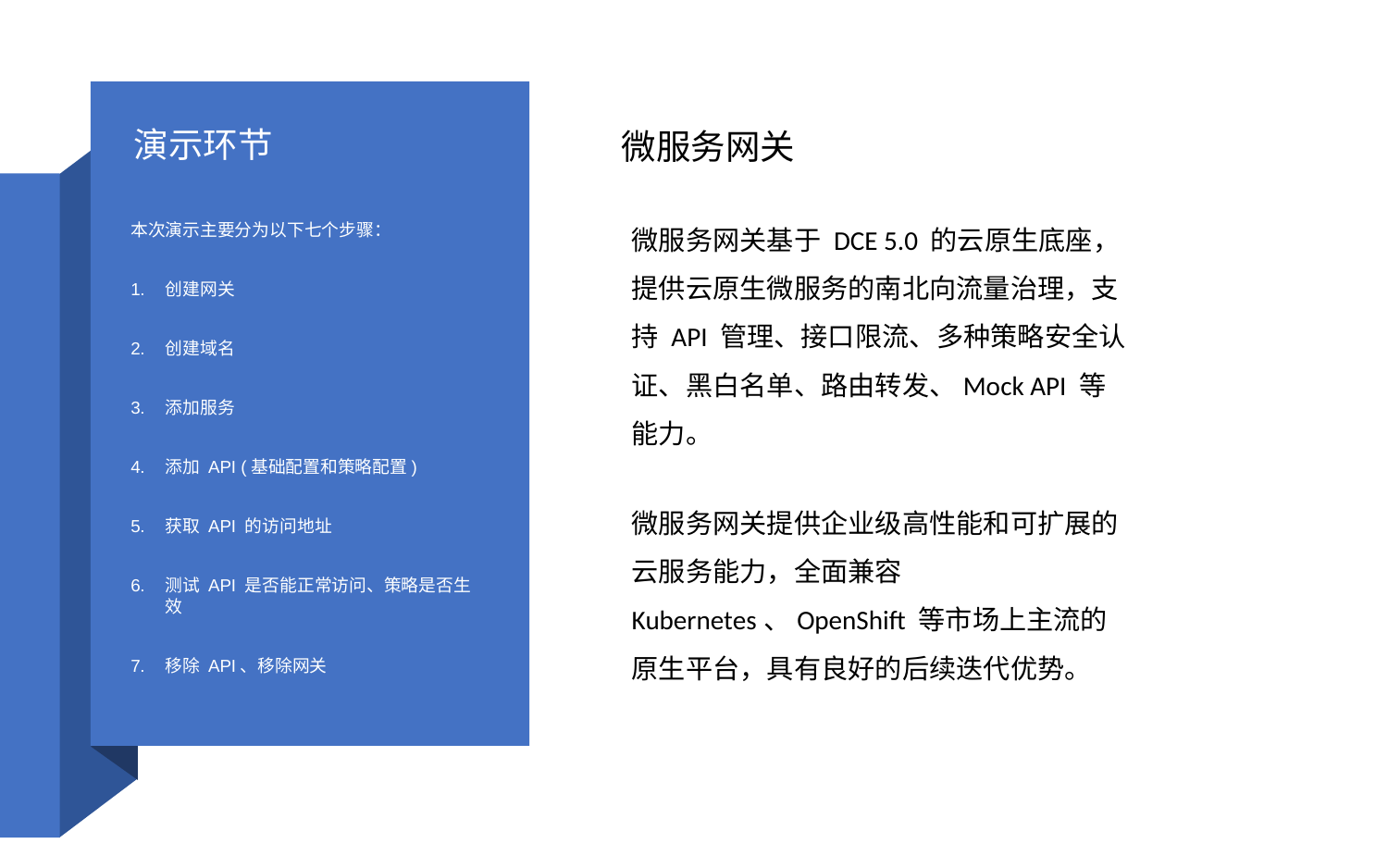

演示环节
微服务网关

微服务网关基于 DCE 5.0 的云原生底座，提供云原生微服务的南北向流量治理，支持 API 管理、接口限流、多种策略安全认证、黑白名单、路由转发、Mock API 等能力。
微服务网关提供企业级高性能和可扩展的云服务能力，全面兼容 Kubernetes、OpenShift 等市场上主流的原生平台，具有良好的后续迭代优势。
本次演示主要分为以下七个步骤：
创建网关
创建域名
添加服务
添加 API (基础配置和策略配置)
获取 API 的访问地址
测试 API 是否能正常访问、策略是否生效
移除 API、移除网关